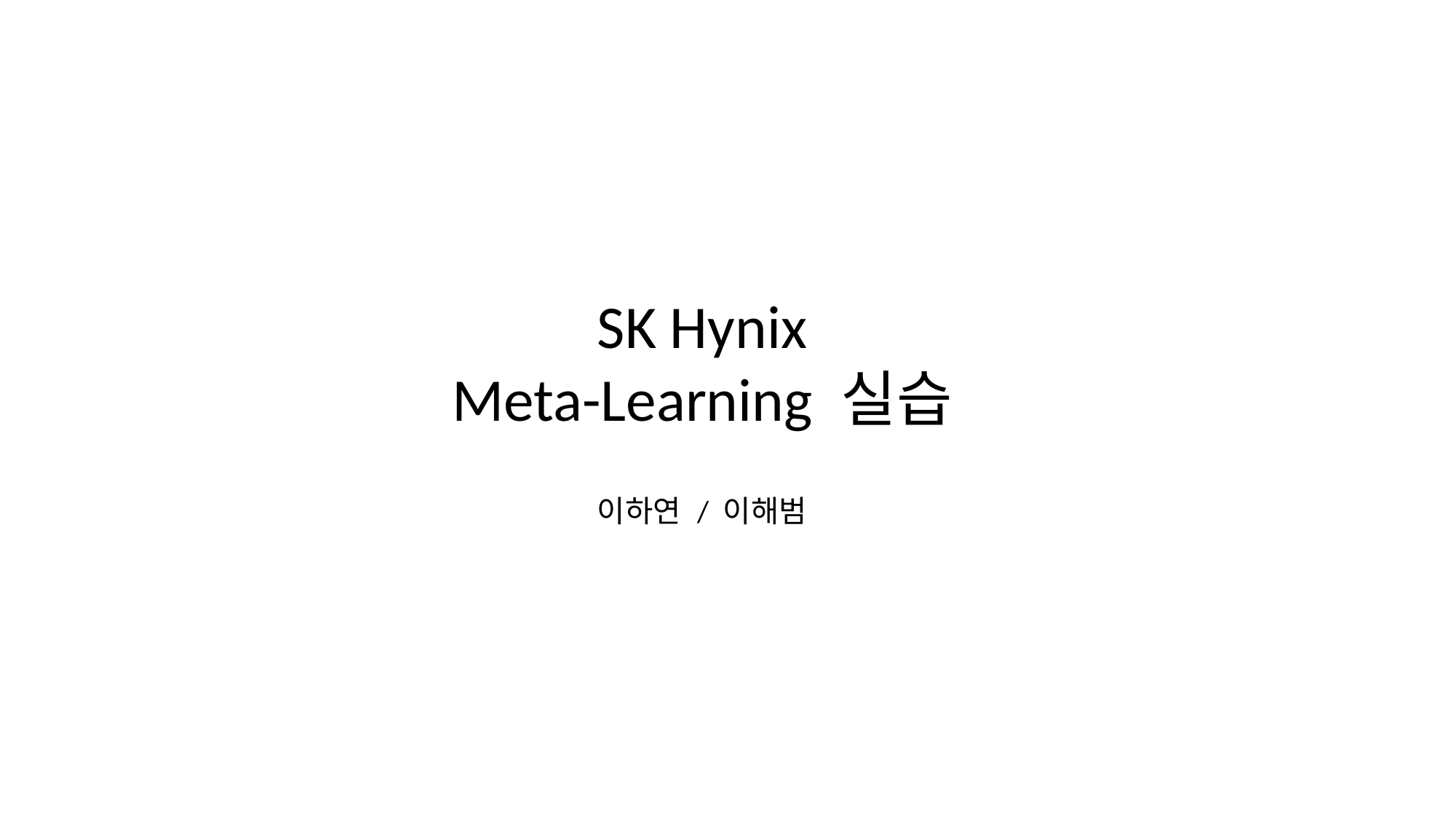

SK Hynix
Meta-Learning 실습
이하연 / 이해범